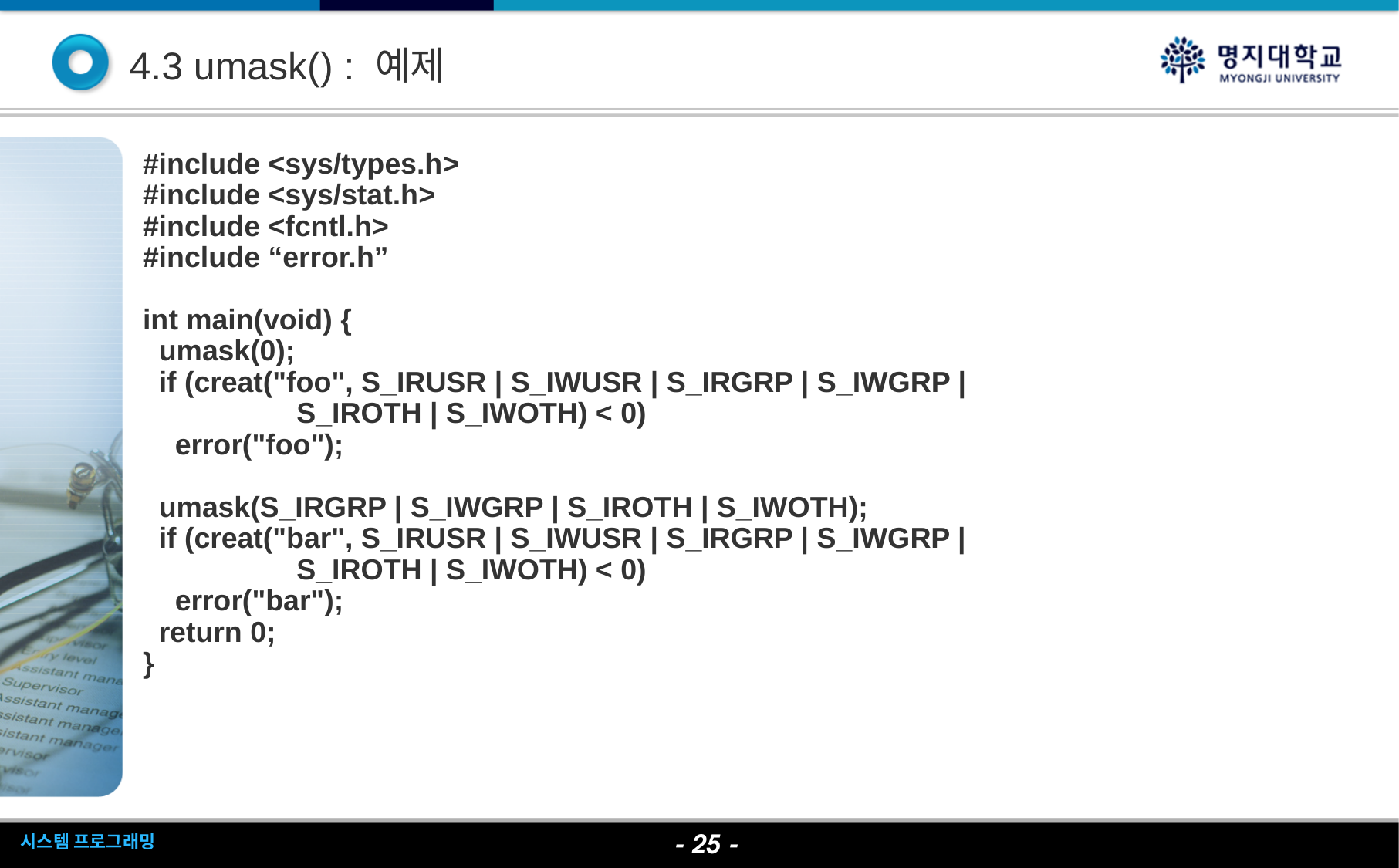

4.3 umask() : 예제
#include <sys/types.h>
#include <sys/stat.h>
#include <fcntl.h>
#include “error.h”

int main(void) {
  umask(0);
  if (creat("foo", S_IRUSR | S_IWUSR | S_IRGRP | S_IWGRP |
                   S_IROTH | S_IWOTH) < 0)
    error("foo");

  umask(S_IRGRP | S_IWGRP | S_IROTH | S_IWOTH);
  if (creat("bar", S_IRUSR | S_IWUSR | S_IRGRP | S_IWGRP |
                   S_IROTH | S_IWOTH) < 0)
    error("bar");
  return 0;
}
- 25 -